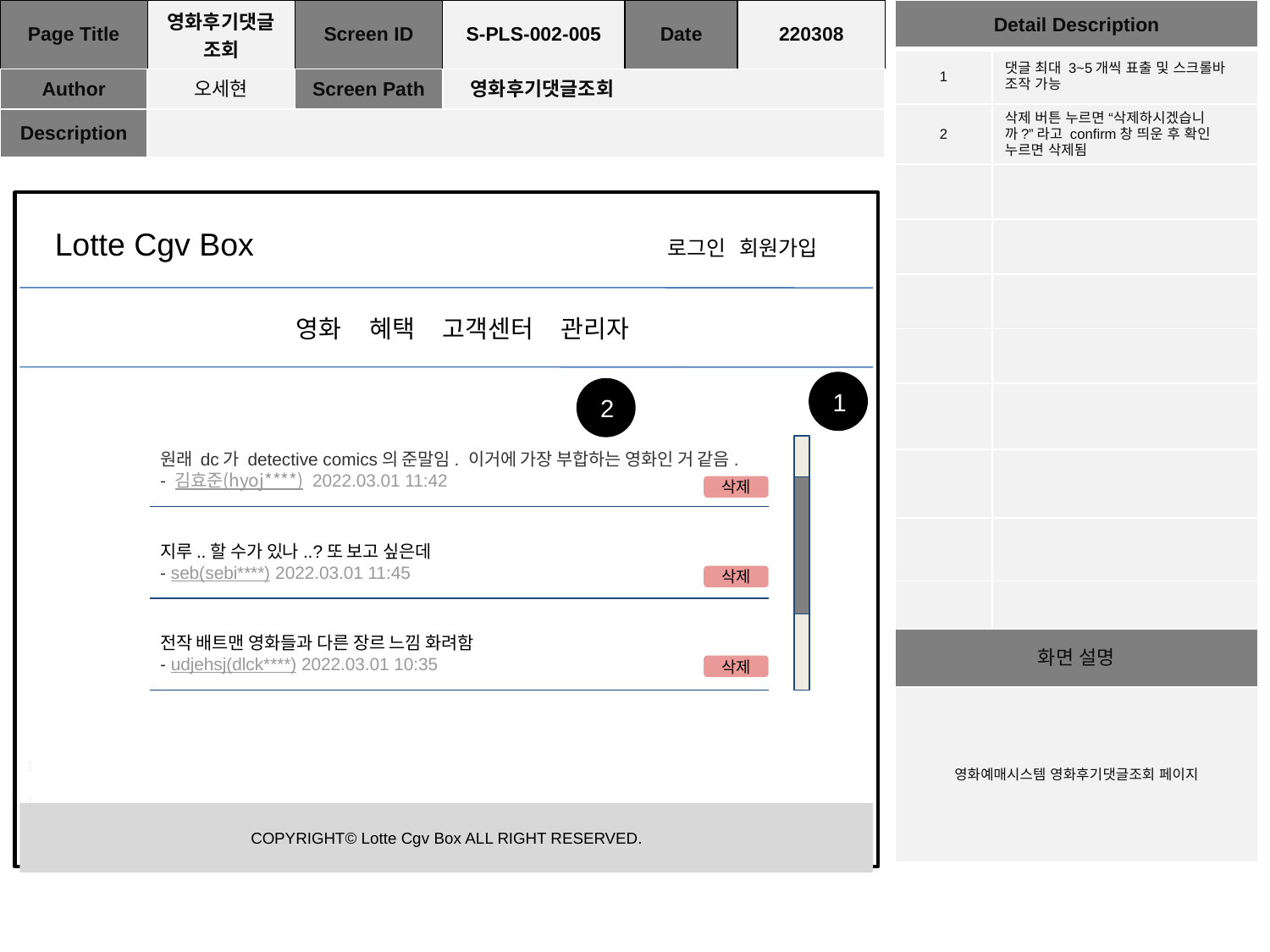

| Page Title | 영화후기댓글조회 | Screen ID | S-PLS-002-005 | Date | 220308 |
| --- | --- | --- | --- | --- | --- |
| Author | 오세현 | Screen Path | 영화후기댓글조회 |  |  |
| Description |  |  |  |  |  |
| Detail Description |  |
| --- | --- |
| 1 | 댓글 최대 3~5개씩 표출 및 스크롤바 조작 가능 |
| 2 | 삭제 버튼 누르면 “삭제하시겠습니까?”라고 confirm창 띄운 후 확인 누르면 삭제됨 |
|  |  |
|  |  |
|  |  |
|  |  |
|  |  |
|  |  |
|  |  |
|  |  |
| 화면 설명 |  |
| 영화예매시스템 영화후기댓글조회 페이지 |  |

Lotte Cgv Box
로그인   회원가입
영화     혜택     고객센터     관리자
1
2
원래 dc가 detective comics의 준말임. 이거에 가장 부합하는 영화인 거 같음.
- 김효준(hyoj****) 2022.03.01 11:42

삭제

지루..할 수가 있나..?또 보고 싶은데
- seb(sebi****) 2022.03.01 11:45
삭제
전작 배트맨 영화들과 다른 장르 느낌 화려함
- udjehsj(dlck****) 2022.03.01 10:35
삭제
1
1

COPYRIGHT© Lotte Cgv Box ALL RIGHT RESERVED.